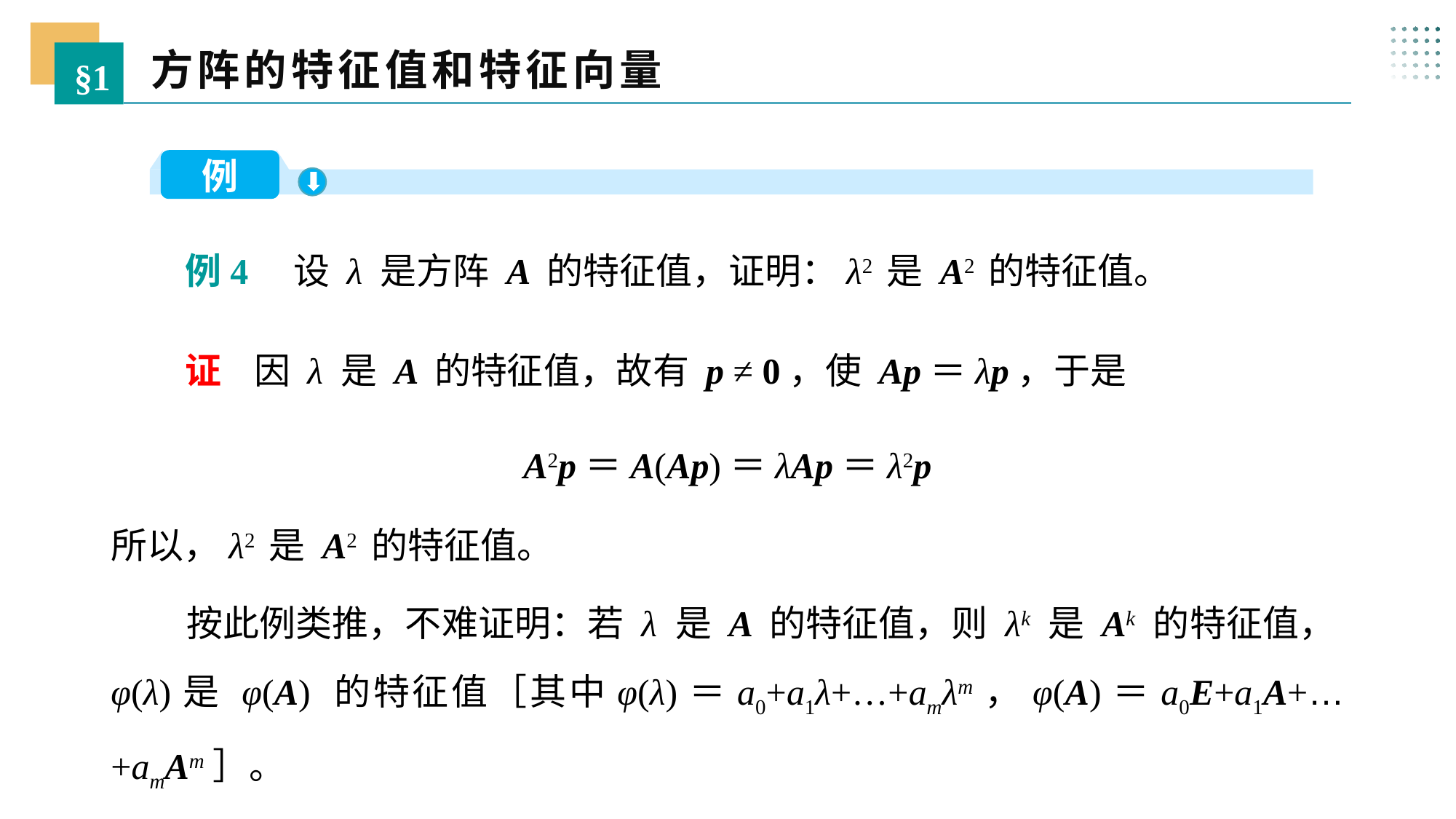

方阵的特征值和特征向量
§1

例

        例4    设 λ 是方阵 A 的特征值，证明：λ2 是 A2 的特征值。
        证    因 λ 是 A 的特征值，故有 p ≠ 0，使 Ap＝λp，于是
A2p＝A(Ap)＝λAp＝λ2p
所以，λ2 是 A2 的特征值。
        按此例类推，不难证明：若 λ 是 A 的特征值，则 λk 是 Ak 的特征值，φ(λ)是 φ(A) 的特征值［其中φ(λ)＝a0+a1λ+…+amλm，φ(A)＝a0E+a1A+…+amAm］。